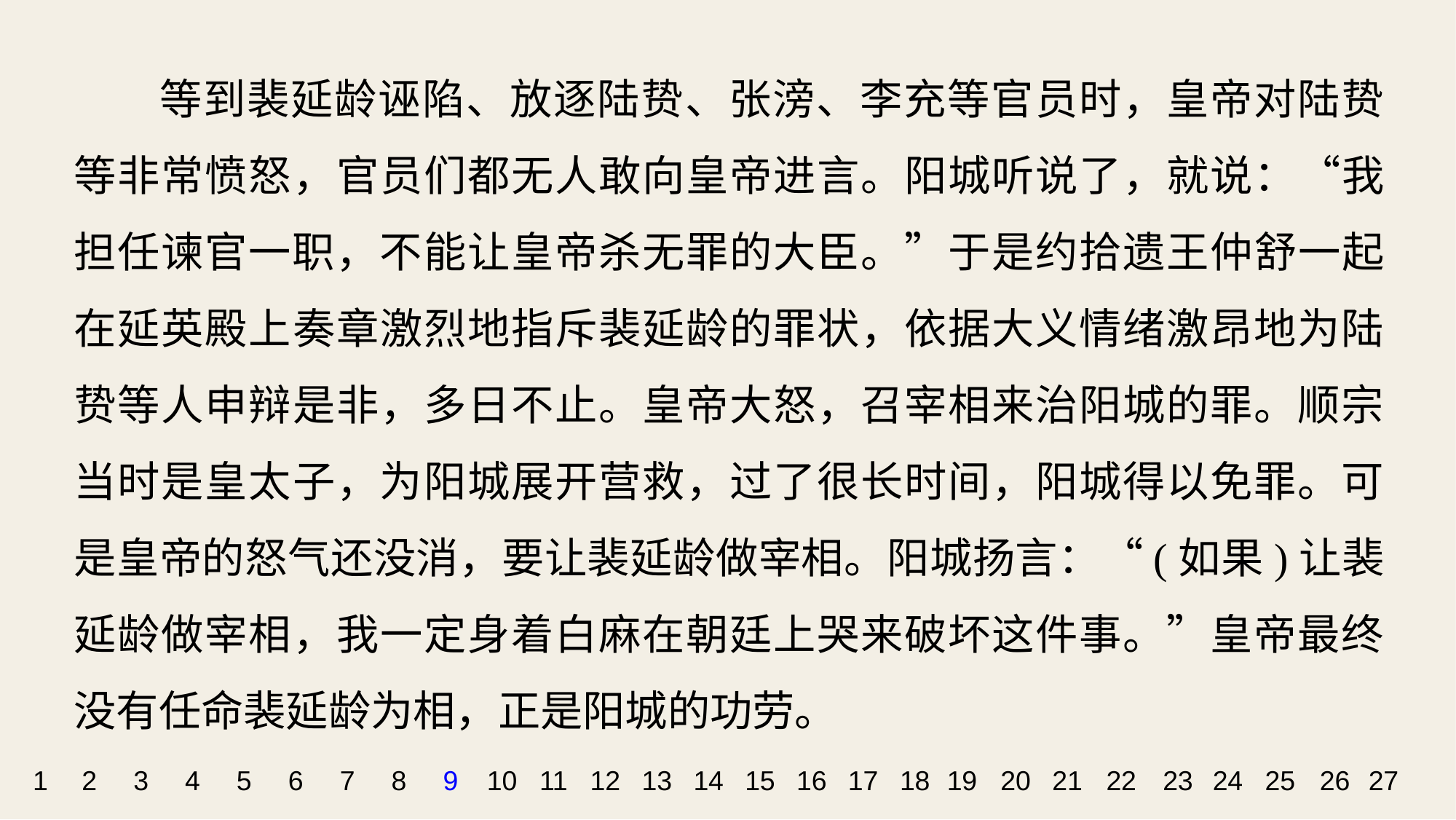

等到裴延龄诬陷、放逐陆贽、张滂、李充等官员时，皇帝对陆贽等非常愤怒，官员们都无人敢向皇帝进言。阳城听说了，就说：“我担任谏官一职，不能让皇帝杀无罪的大臣。”于是约拾遗王仲舒一起在延英殿上奏章激烈地指斥裴延龄的罪状，依据大义情绪激昂地为陆贽等人申辩是非，多日不止。皇帝大怒，召宰相来治阳城的罪。顺宗当时是皇太子，为阳城展开营救，过了很长时间，阳城得以免罪。可是皇帝的怒气还没消，要让裴延龄做宰相。阳城扬言：“(如果)让裴延龄做宰相，我一定身着白麻在朝廷上哭来破坏这件事。”皇帝最终没有任命裴延龄为相，正是阳城的功劳。
1
2
3
4
5
6
7
8
9
10
11
12
13
14
15
16
17
18
19
20
21
22
23
24
25
26
27